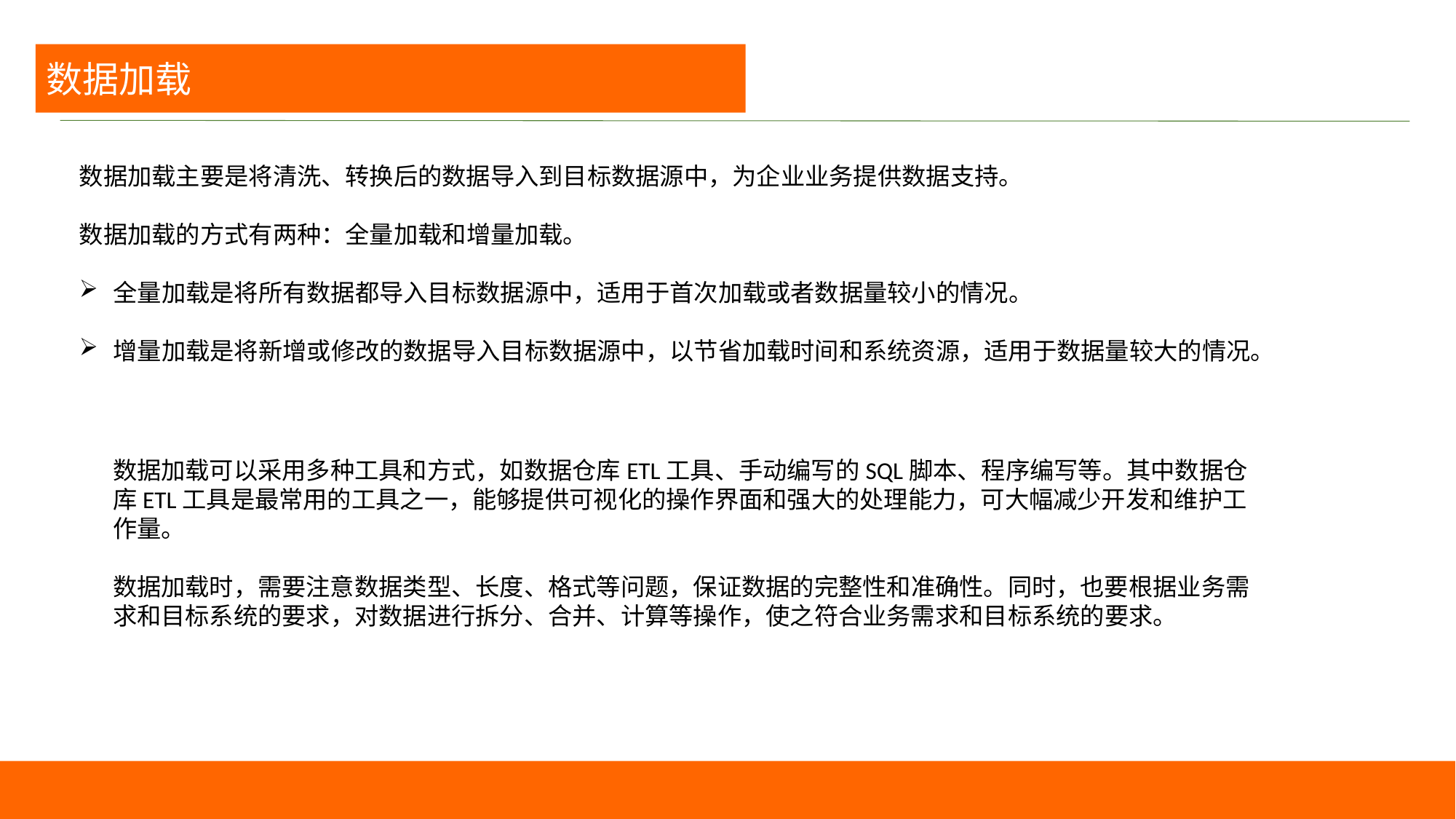

数据加载
数据加载主要是将清洗、转换后的数据导入到目标数据源中，为企业业务提供数据支持。

数据加载的方式有两种：全量加载和增量加载。

全量加载是将所有数据都导入目标数据源中，适用于首次加载或者数据量较小的情况。

增量加载是将新增或修改的数据导入目标数据源中，以节省加载时间和系统资源，适用于数据量较大的情况。

数据加载可以采用多种工具和方式，如数据仓库ETL工具、手动编写的SQL脚本、程序编写等。其中数据仓库ETL工具是最常用的工具之一，能够提供可视化的操作界面和强大的处理能力，可大幅减少开发和维护工作量。

数据加载时，需要注意数据类型、长度、格式等问题，保证数据的完整性和准确性。同时，也要根据业务需求和目标系统的要求，对数据进行拆分、合并、计算等操作，使之符合业务需求和目标系统的要求。
47